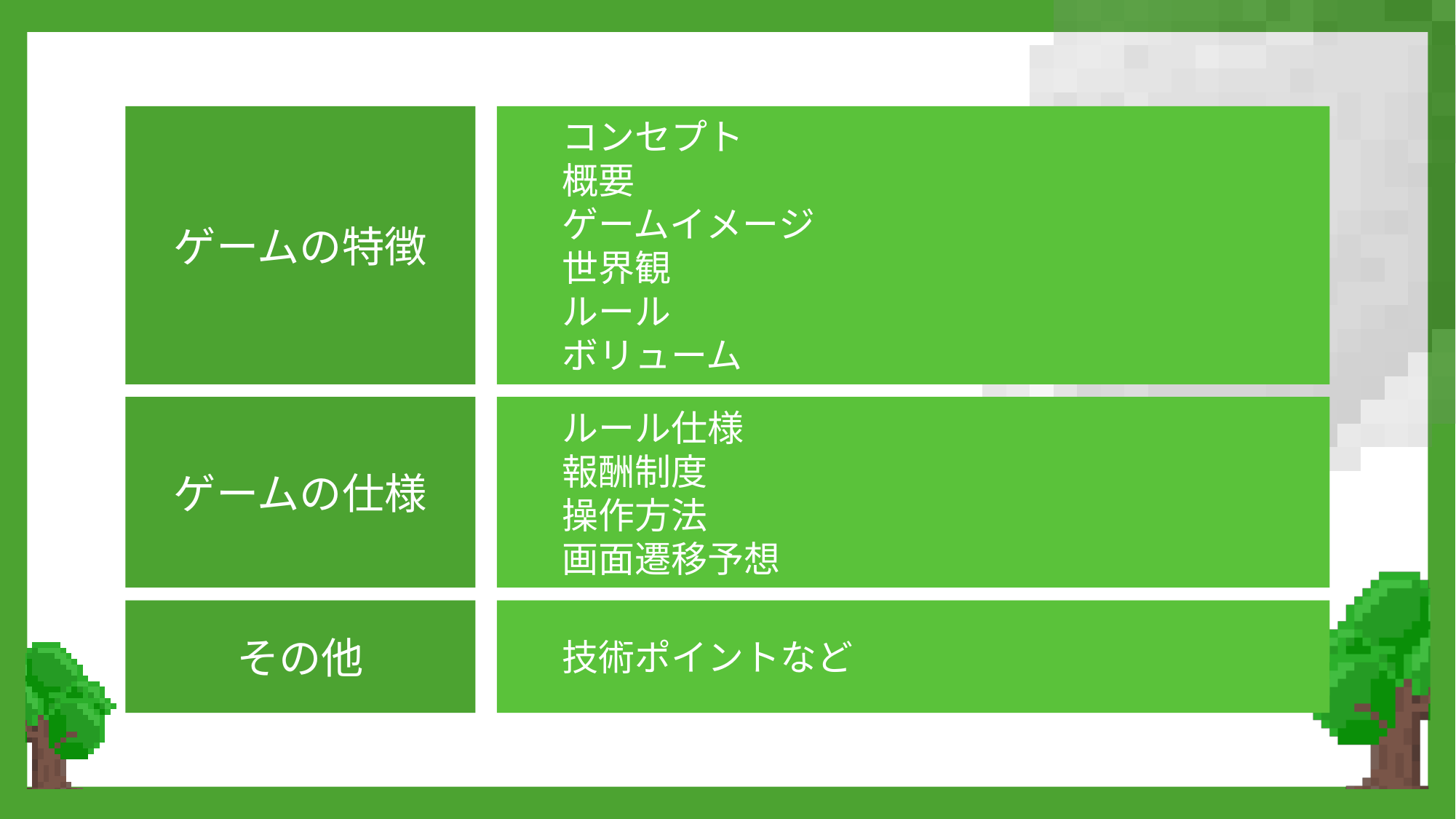

ゲームの特徴
コンセプト
概要
ゲームイメージ
世界観
ルール
ボリューム
ゲームの仕様
ルール仕様
報酬制度
操作方法
画面遷移予想

その他
技術ポイントなど